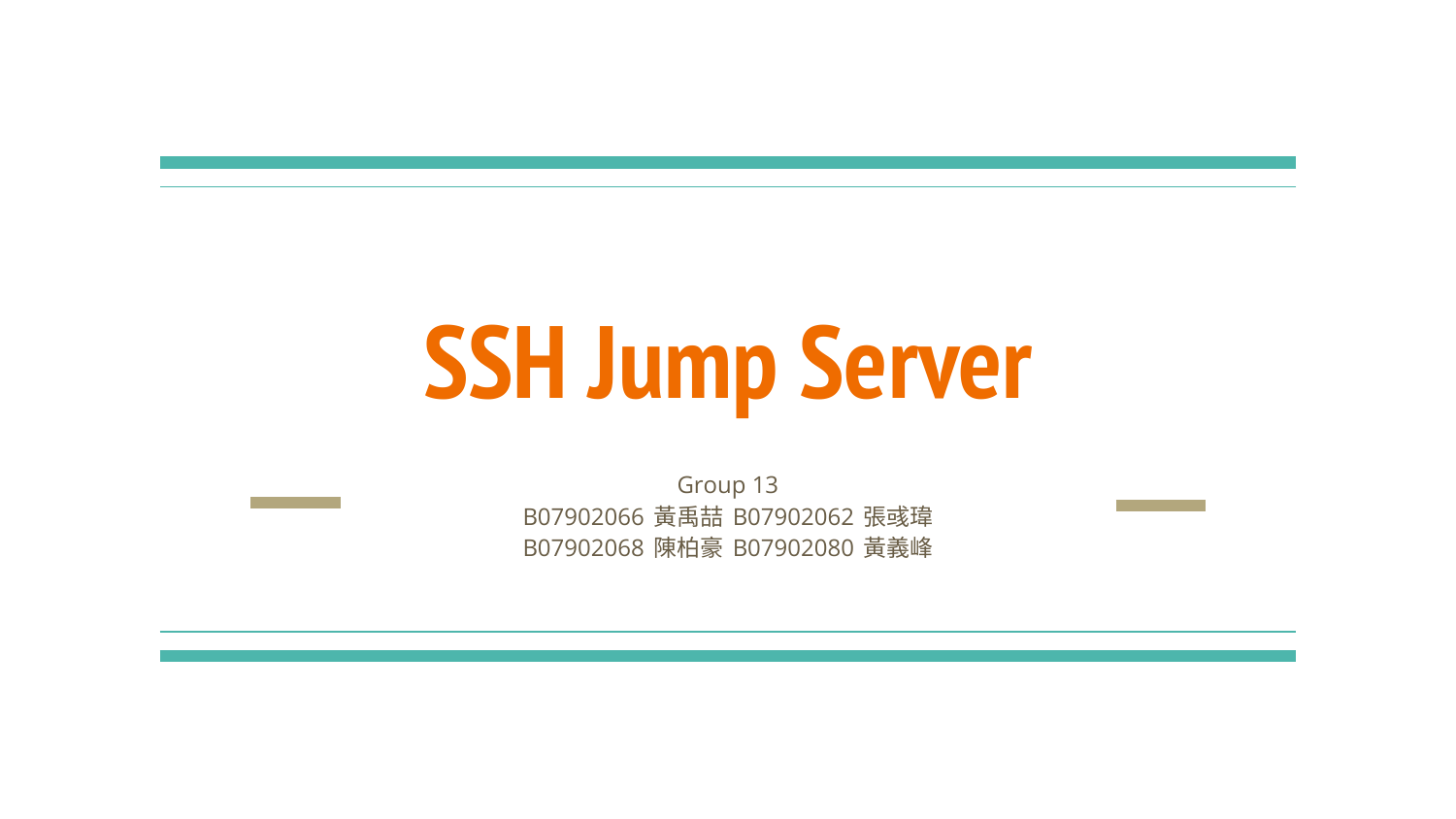

# SSH Jump Server
Group 13
B07902066 黃禹喆 B07902062 張彧瑋
B07902068 陳柏豪 B07902080 黃義峰